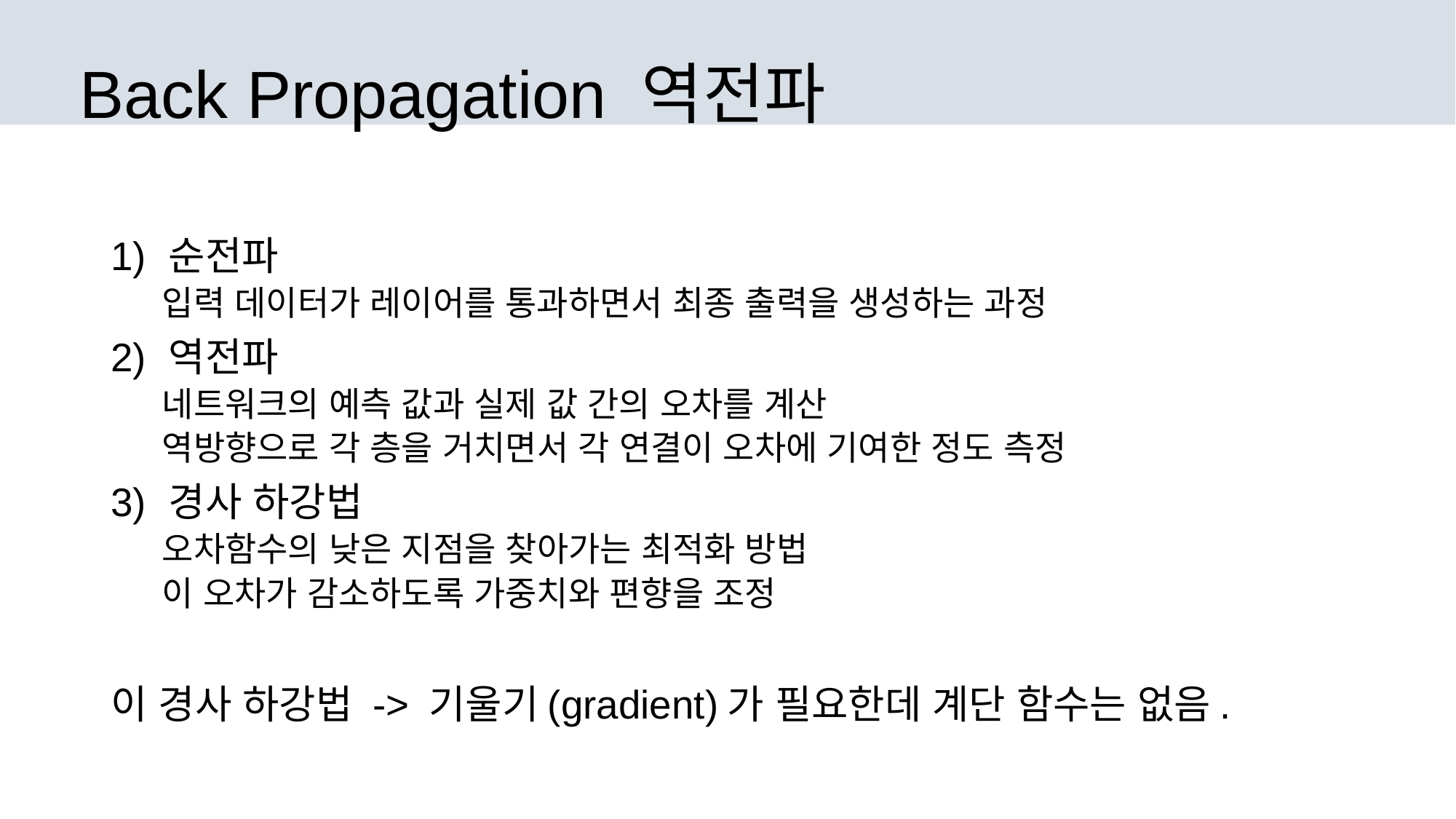

# Back Propagation 역전파
순전파
입력 데이터가 레이어를 통과하면서 최종 출력을 생성하는 과정
역전파
네트워크의 예측 값과 실제 값 간의 오차를 계산
역방향으로 각 층을 거치면서 각 연결이 오차에 기여한 정도 측정
경사 하강법
오차함수의 낮은 지점을 찾아가는 최적화 방법
이 오차가 감소하도록 가중치와 편향을 조정

이 경사 하강법 -> 기울기(gradient)가 필요한데 계단 함수는 없음.